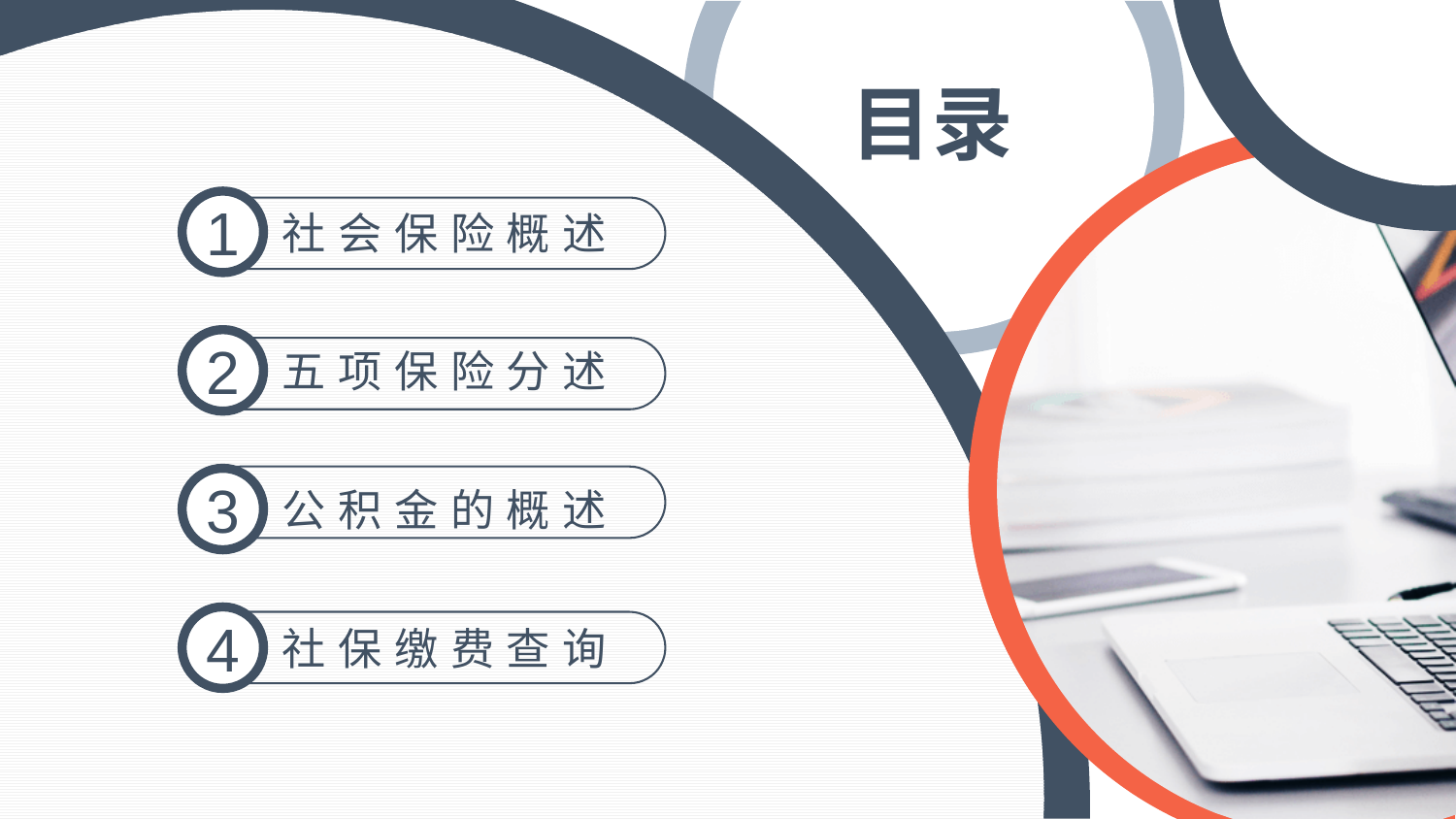

目录

1
社会保险概述

2
五项保险分述

3
公积金的概述
4
社保缴费查询